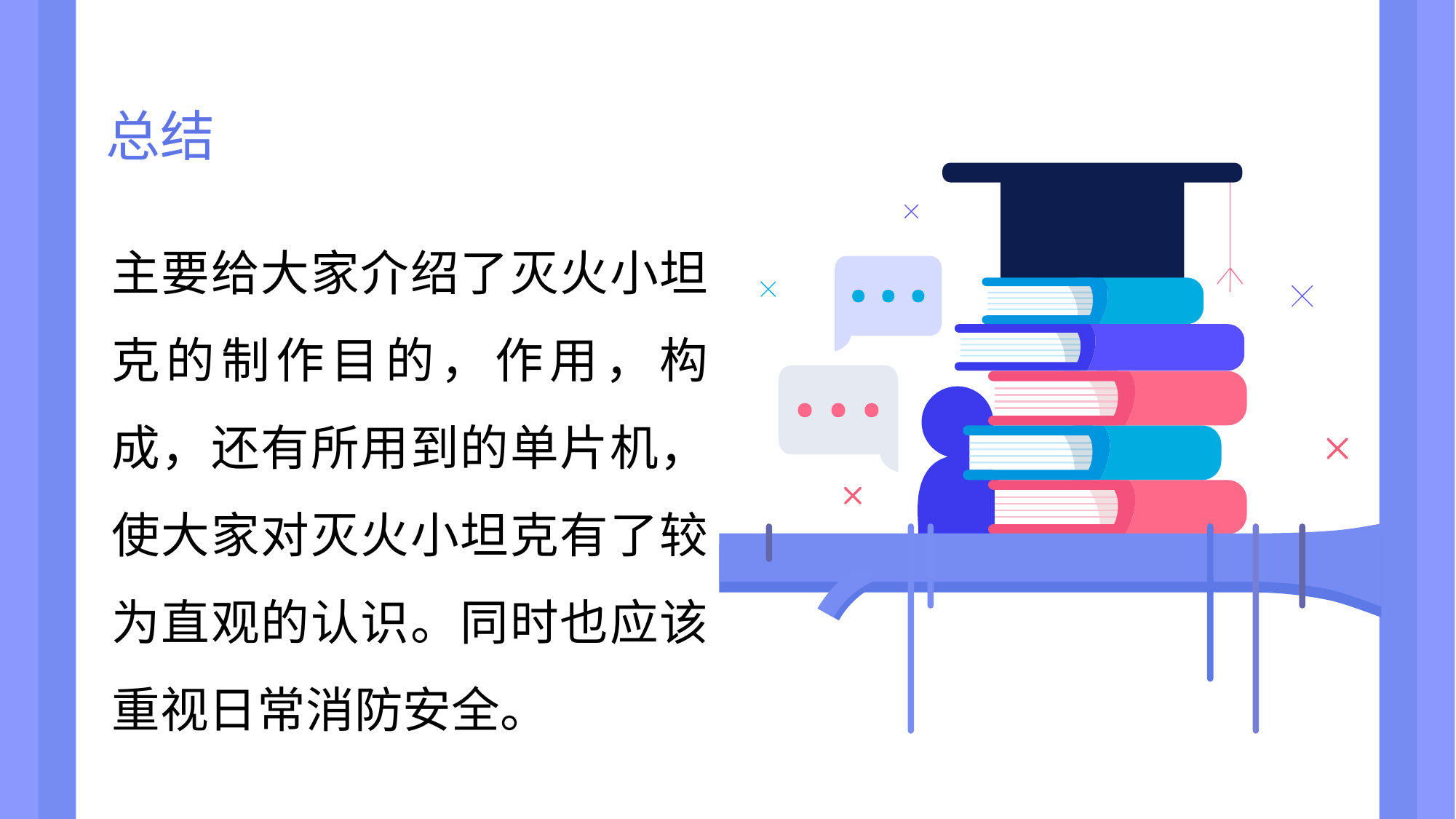

# 总结
THANKS
主要给大家介绍了灭火小坦克的制作目的，作用，构成，还有所用到的单片机，使大家对灭火小坦克有了较为直观的认识。同时也应该重视日常消防安全。